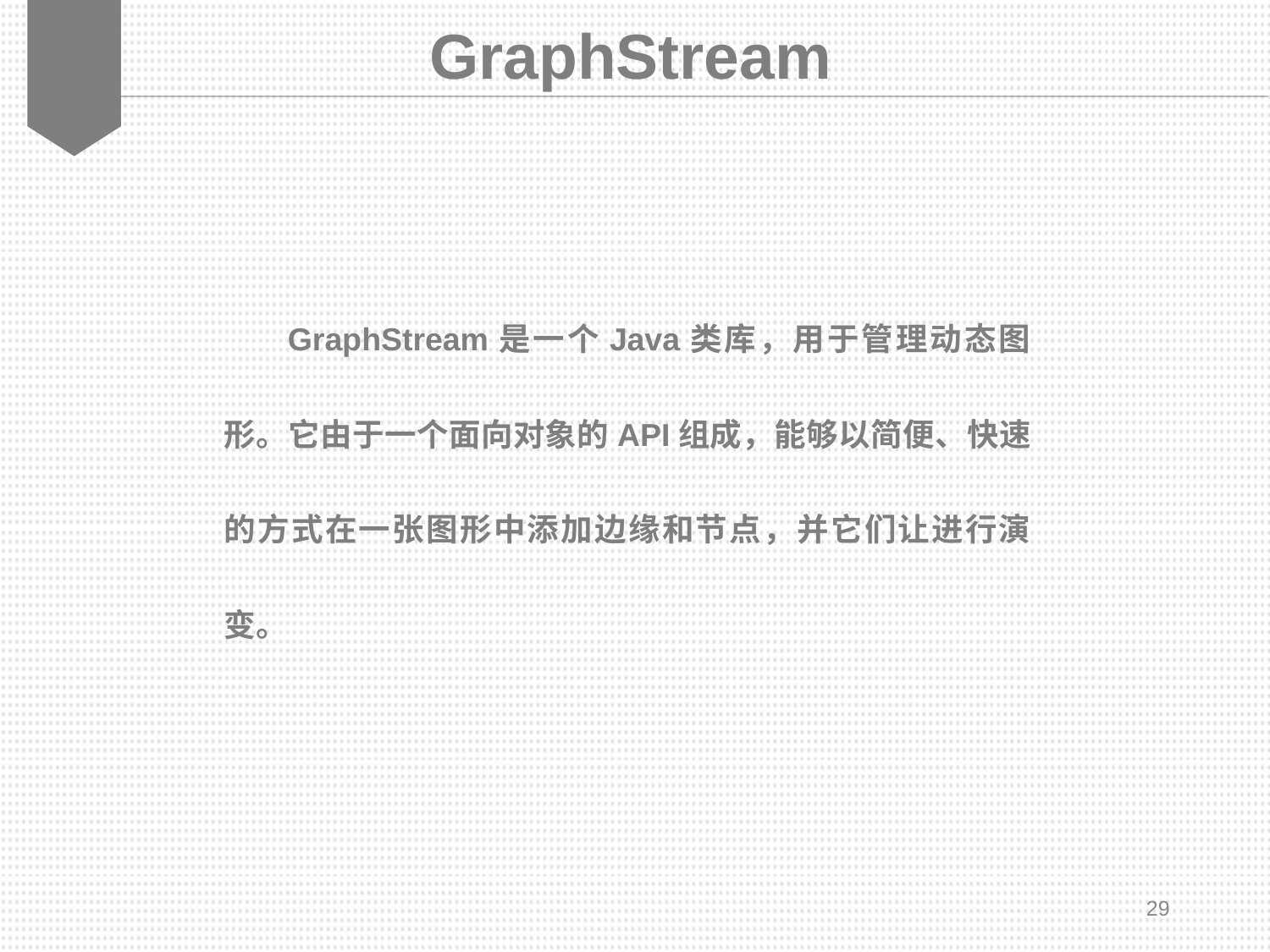

GraphStream

GraphStream是一个Java类库，用于管理动态图形。它由于一个面向对象的API组成，能够以简便、快速的方式在一张图形中添加边缘和节点，并它们让进行演变。
29